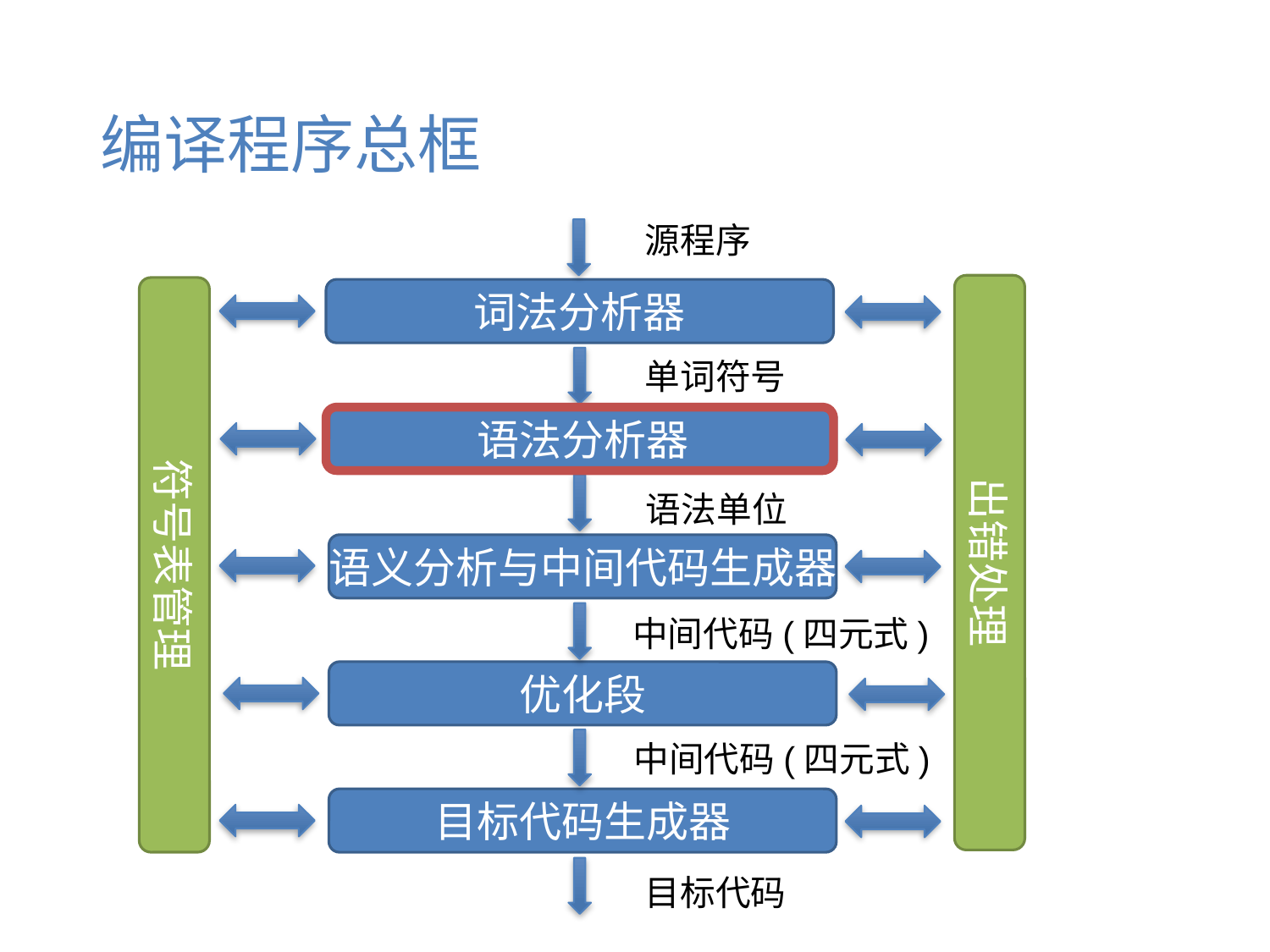

# 编译程序总框
源程序

出错处理
符号表管理
词法分析器

单词符号

语法分析器

语法单位

语义分析与中间代码生成器

中间代码(四元式)
优化段

中间代码(四元式)
目标代码生成器

目标代码